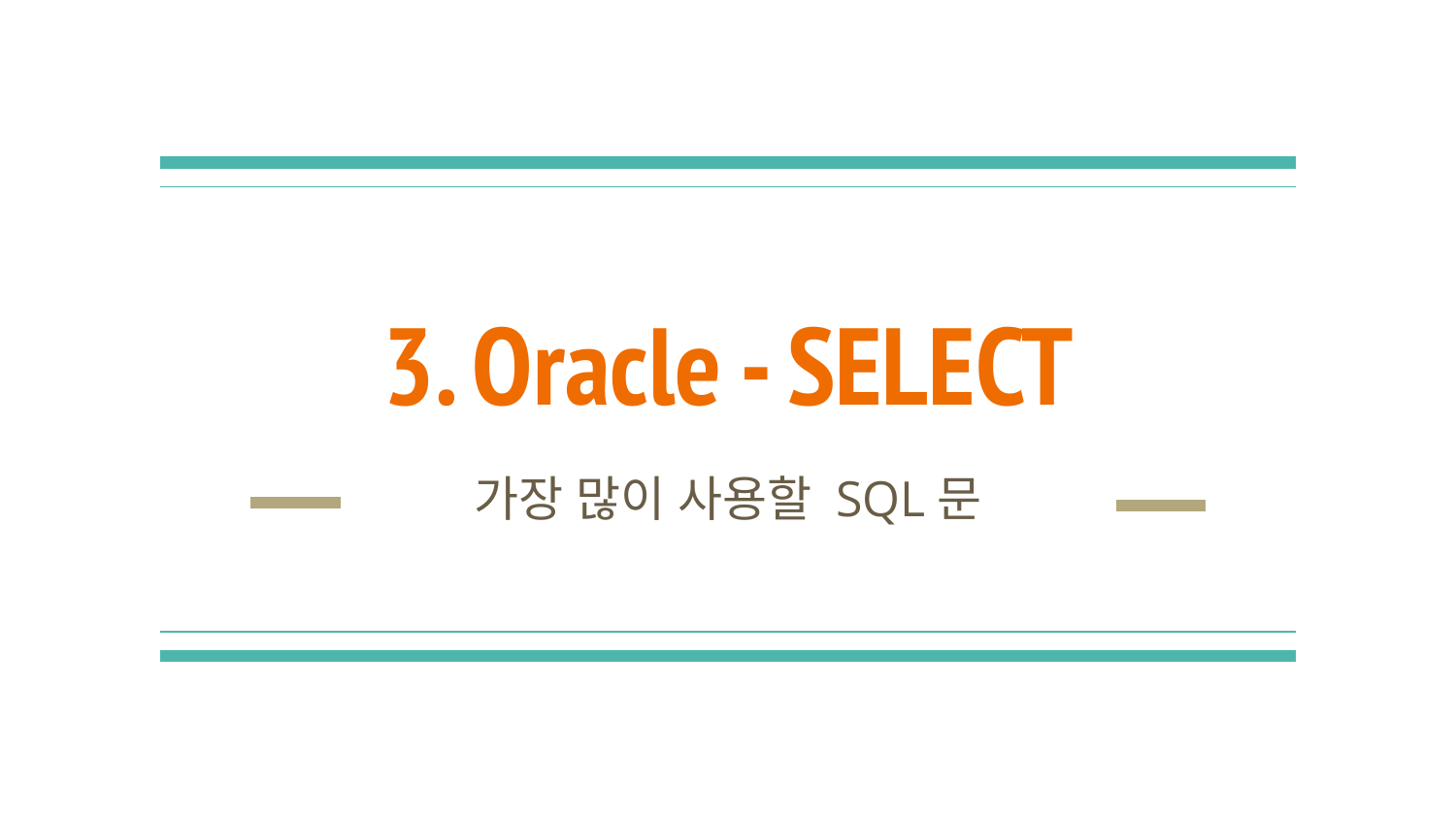

# 3. Oracle - SELECT
가장 많이 사용할 SQL문